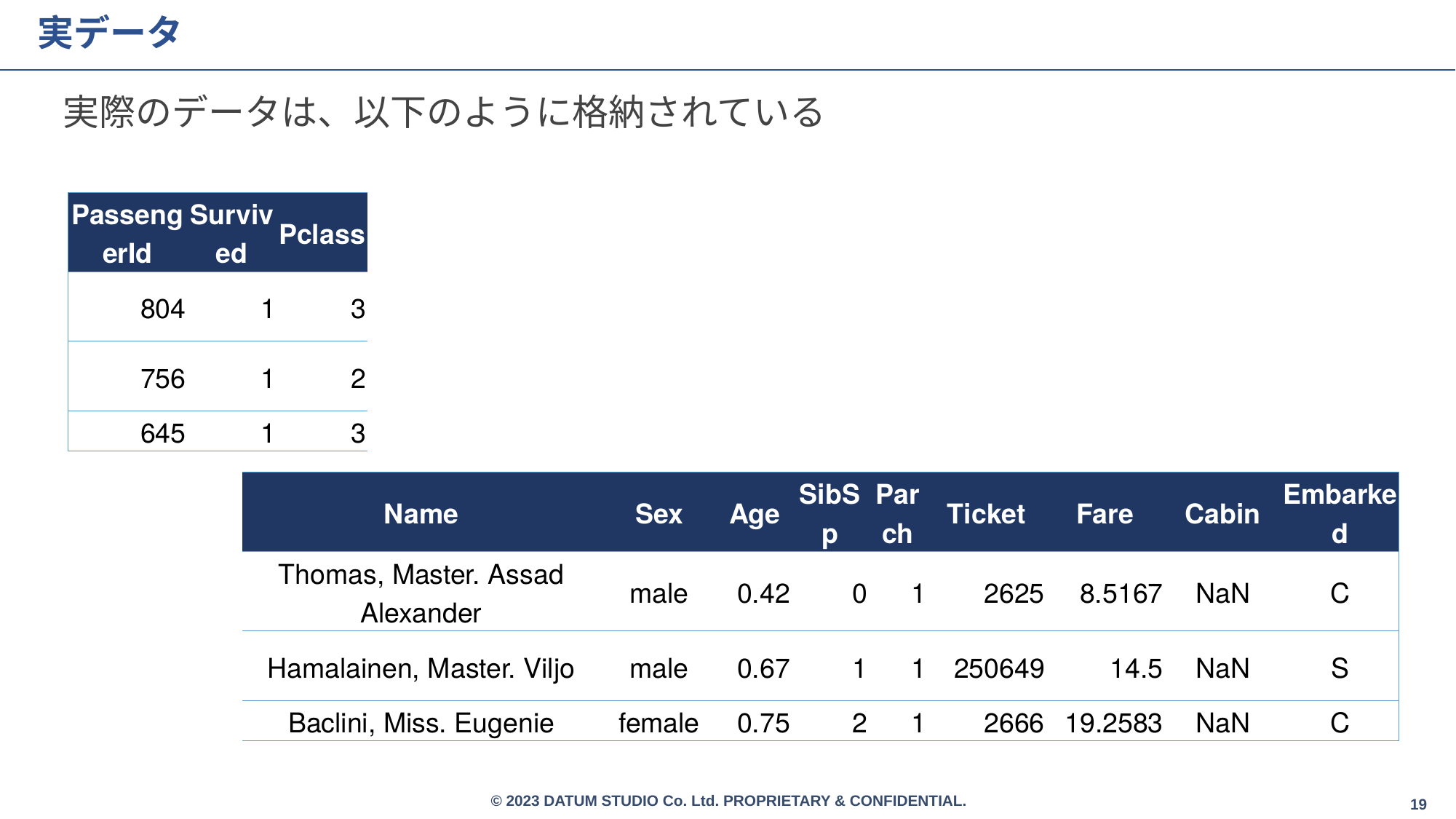

# 実データ
実際のデータは、以下のように格納されている
| PassengerId | Survived | Pclass |
| --- | --- | --- |
| 804 | 1 | 3 |
| 756 | 1 | 2 |
| 645 | 1 | 3 |
| Name | Sex | Age | SibSp | Parch | Ticket | Fare | Cabin | Embarked |
| --- | --- | --- | --- | --- | --- | --- | --- | --- |
| Thomas, Master. Assad Alexander | male | 0.42 | 0 | 1 | 2625 | 8.5167 | NaN | C |
| Hamalainen, Master. Viljo | male | 0.67 | 1 | 1 | 250649 | 14.5 | NaN | S |
| Baclini, Miss. Eugenie | female | 0.75 | 2 | 1 | 2666 | 19.2583 | NaN | C |